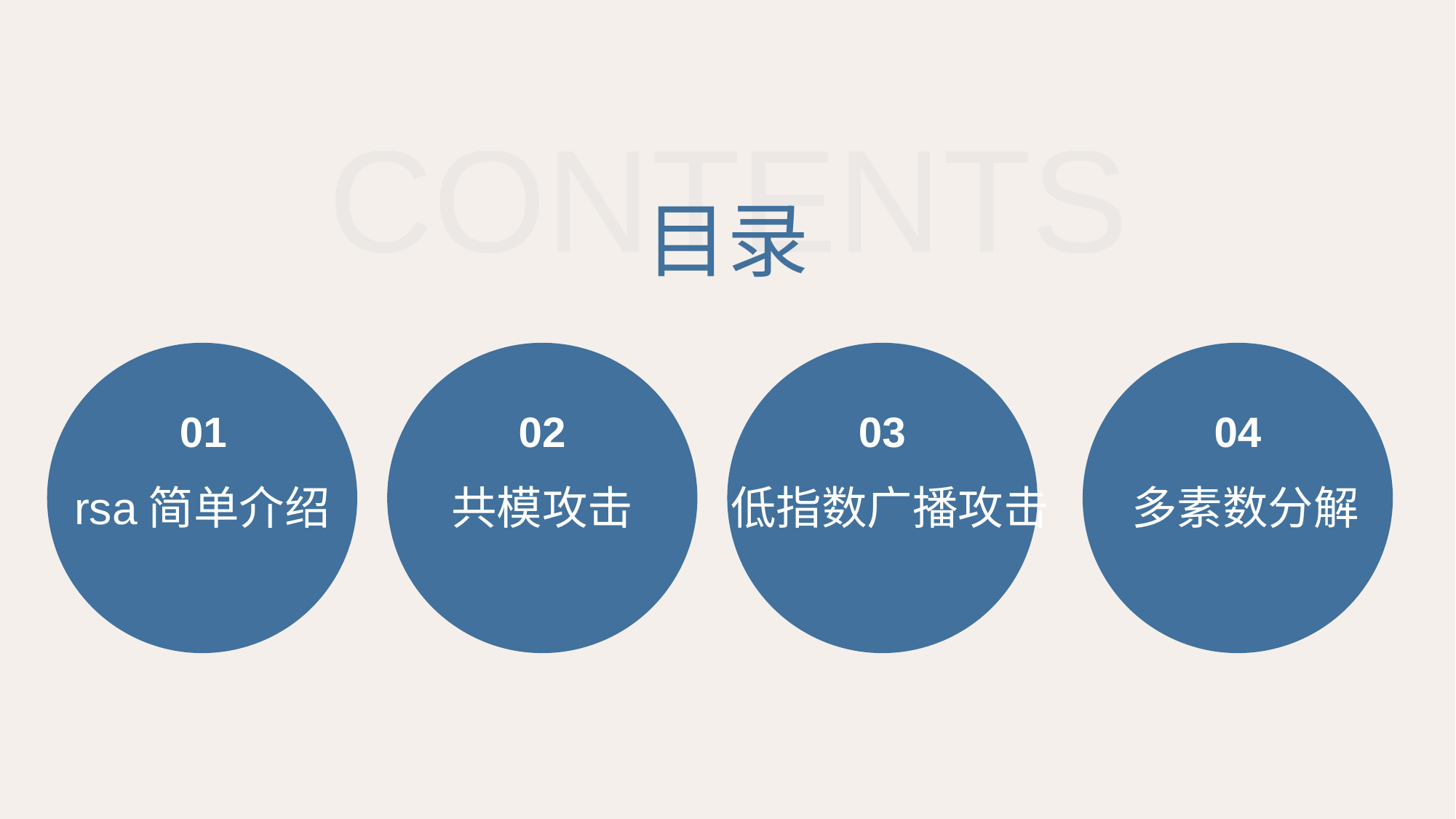

CONTENTS
目录

01
02
03
04
rsa简单介绍
共模攻击
低指数广播攻击
多素数分解